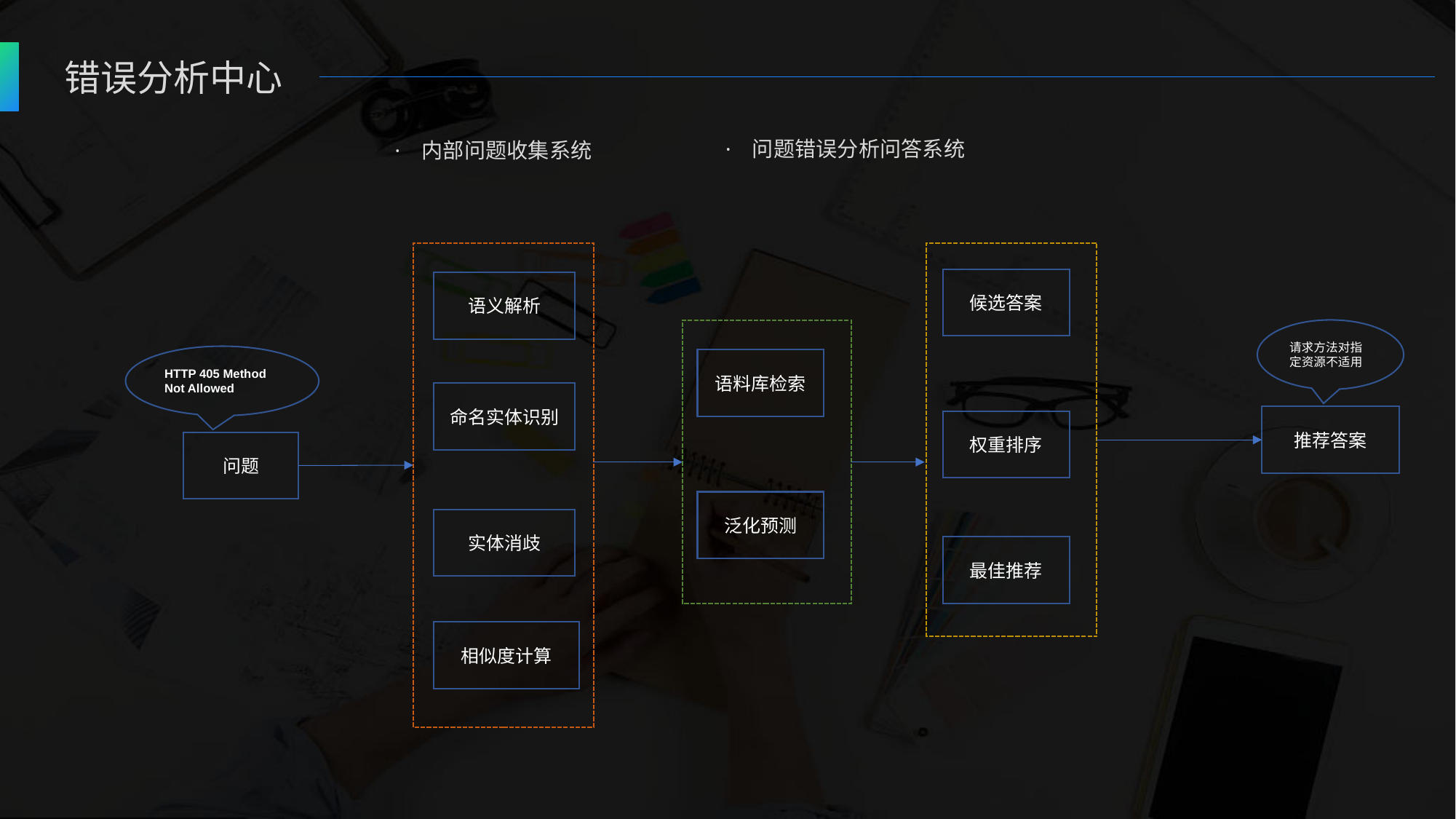

错误分析中心
· 问题错误分析问答系统
· 内部问题收集系统

候选答案
语义解析
请求方法对指定资源不适用

HTTP 405 Method Not Allowed
语料库检索
命名实体识别
推荐答案
权重排序
问题
泛化预测
实体消歧
最佳推荐
相似度计算